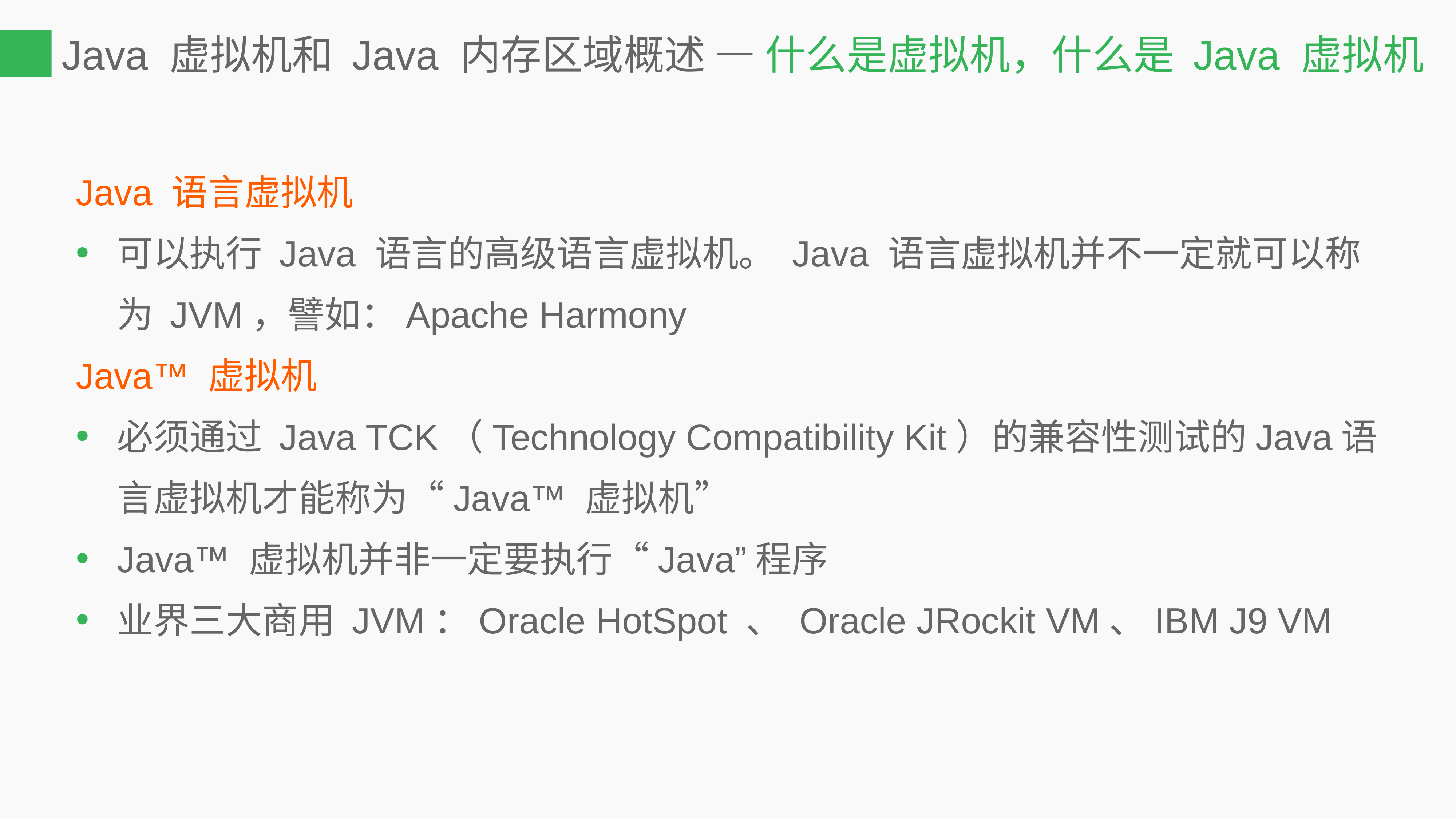

# Java 虚拟机和 Java 内存区域概述 — 什么是虚拟机，什么是 Java 虚拟机
Java 语言虚拟机
可以执行 Java 语言的高级语言虚拟机。 Java 语言虚拟机并不一定就可以称为 JVM，譬如：Apache Harmony
Java™ 虚拟机
必须通过 Java TCK（Technology Compatibility Kit）的兼容性测试的Java语言虚拟机才能称为“Java™ 虚拟机”
Java™ 虚拟机并非一定要执行“Java”程序
业界三大商用 JVM：Oracle HotSpot 、 Oracle JRockit VM、IBM J9 VM